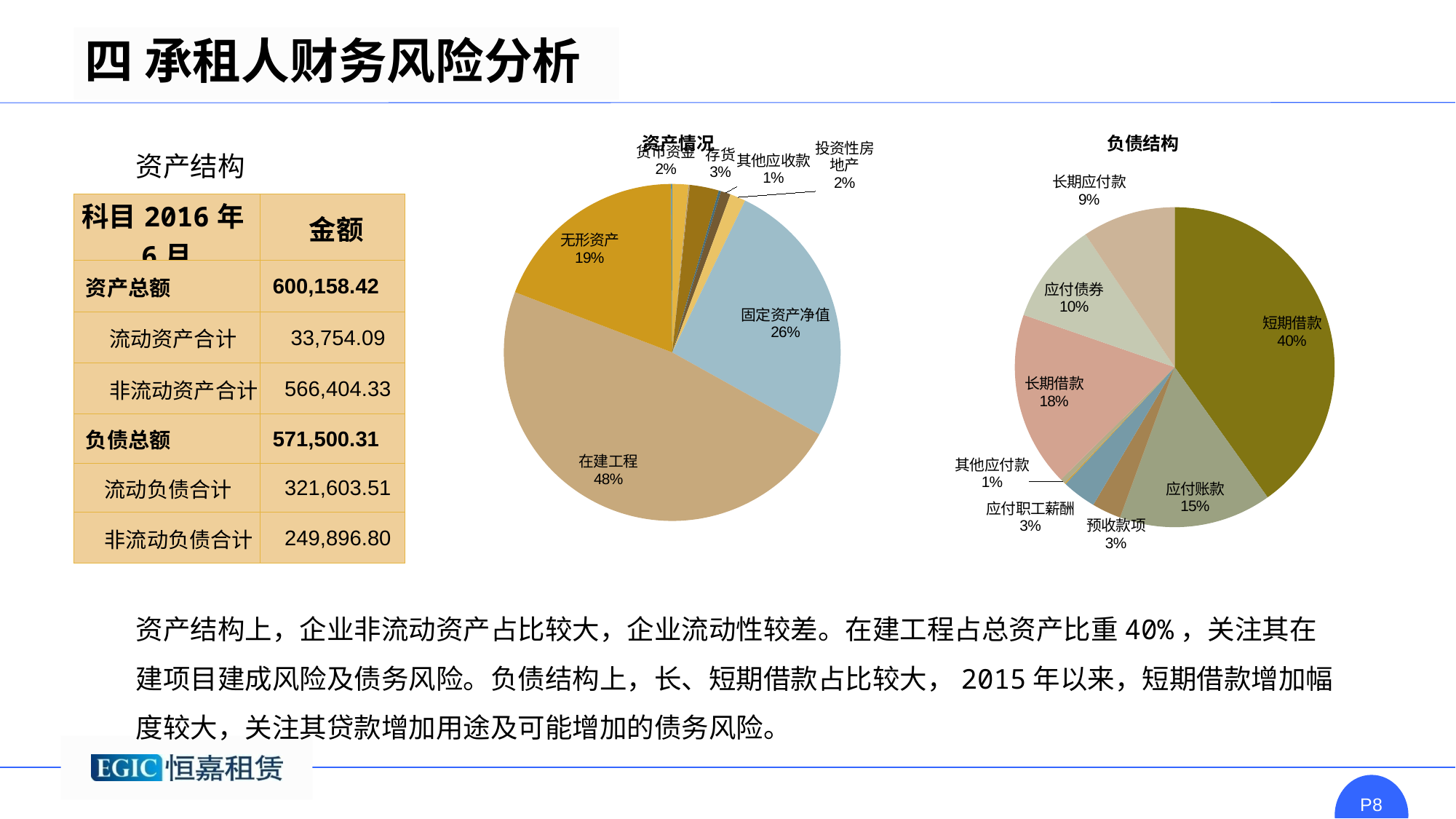

四 承租人财务风险分析

### Chart: 资产情况

| Category |  |
|---|---|
| 货币资金 | 9318.287803 |
| 应收票据 | 115.00816 |
| 应收账款 | 629.224423 |
| 存货 | 16703.169175 |
| 预付账款 | 1340.7557800000002 |
| 其他应收款 | 5647.642957 |
| 投资性房地产 | 9000.0 |
| 固定资产净值 | 155679.60403299998 |
| 在建工程 | 286349.490093 |
| 无形资产 | 114312.165741 |
| 长期待摊费用 | 678.3294139999999 |

### Chart: 负债结构

| Category |  |
|---|---|
| 短期借款 | 194339.0 |
| 应付票据 | 0.0 |
| 应付账款 | 74712.959939 |
| 预收款项 | 14292.244972999999 |
| 应付职工薪酬 | 16742.494508 |
| 应交税费 | 577.541739 |
| 其他应付款 | 2563.641469 |
| 长期借款 | 85650.0 |
| 应付债券 | 49745.309579 |
| 长期应付款 | 45656.863733 |
资产结构
| 科目2016年6月 | 金额 |
| --- | --- |
| 资产总额 | 600,158.42 |
| 流动资产合计 | 33,754.09 |
| 非流动资产合计 | 566,404.33 |
| 负债总额 | 571,500.31 |
| 流动负债合计 | 321,603.51 |
| 非流动负债合计 | 249,896.80 |
资产结构上，企业非流动资产占比较大，企业流动性较差。在建工程占总资产比重40%，关注其在建项目建成风险及债务风险。负债结构上，长、短期借款占比较大，2015年以来，短期借款增加幅度较大，关注其贷款增加用途及可能增加的债务风险。